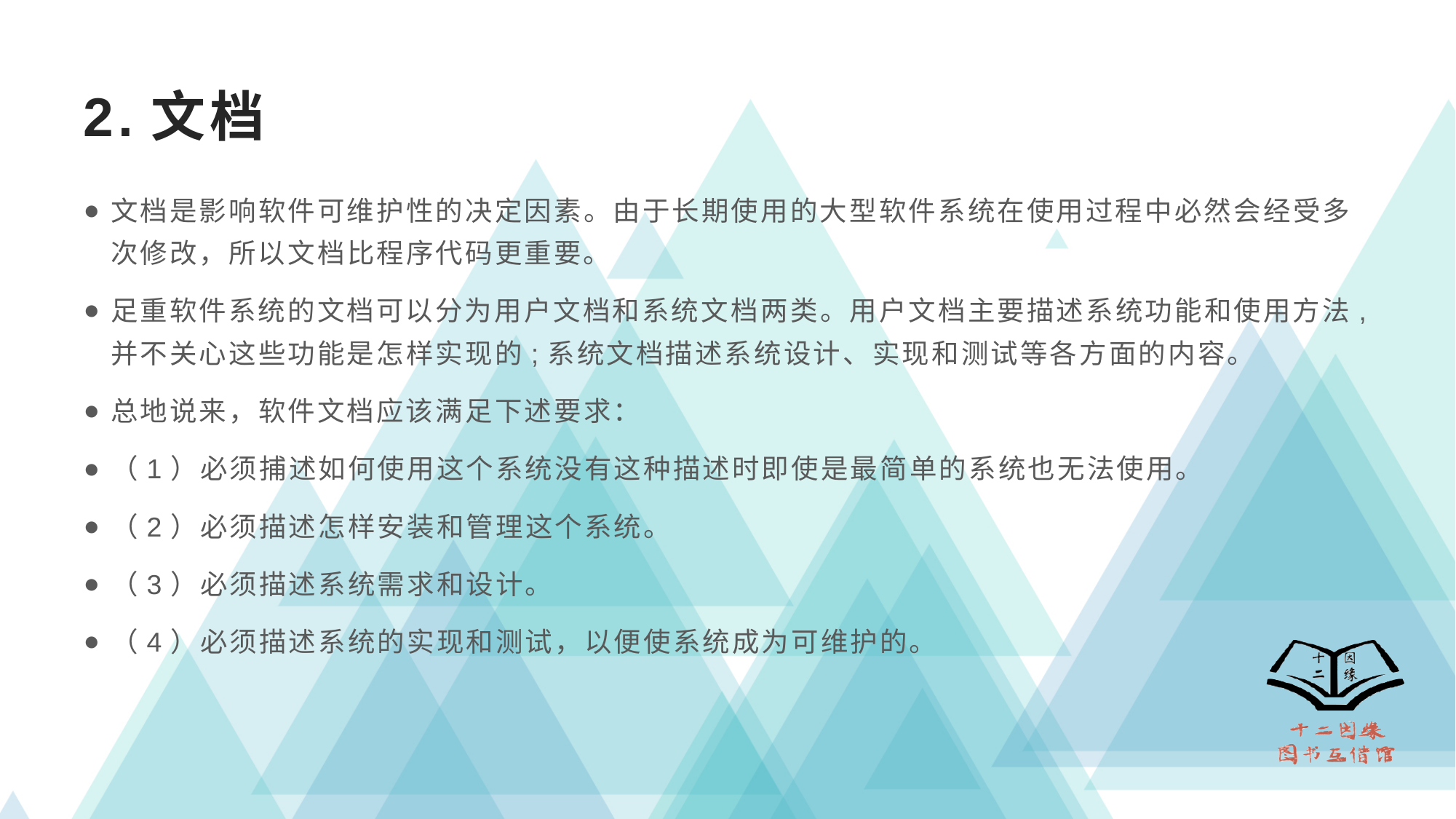

# 2.文档
文档是影响软件可维护性的决定因素。由于长期使用的大型软件系统在使用过程中必然会经受多次修改，所以文档比程序代码更重要。
足重软件系统的文档可以分为用户文档和系统文档两类。用户文档主要描述系统功能和使用方法,并不关心这些功能是怎样实现的;系统文档描述系统设计、实现和测试等各方面的内容。
总地说来，软件文档应该满足下述要求：
（1）必须捕述如何使用这个系统没有这种描述时即使是最简单的系统也无法使用。
（2）必须描述怎样安装和管理这个系统。
（3）必须描述系统需求和设计。
（4）必须描述系统的实现和测试，以便使系统成为可维护的。